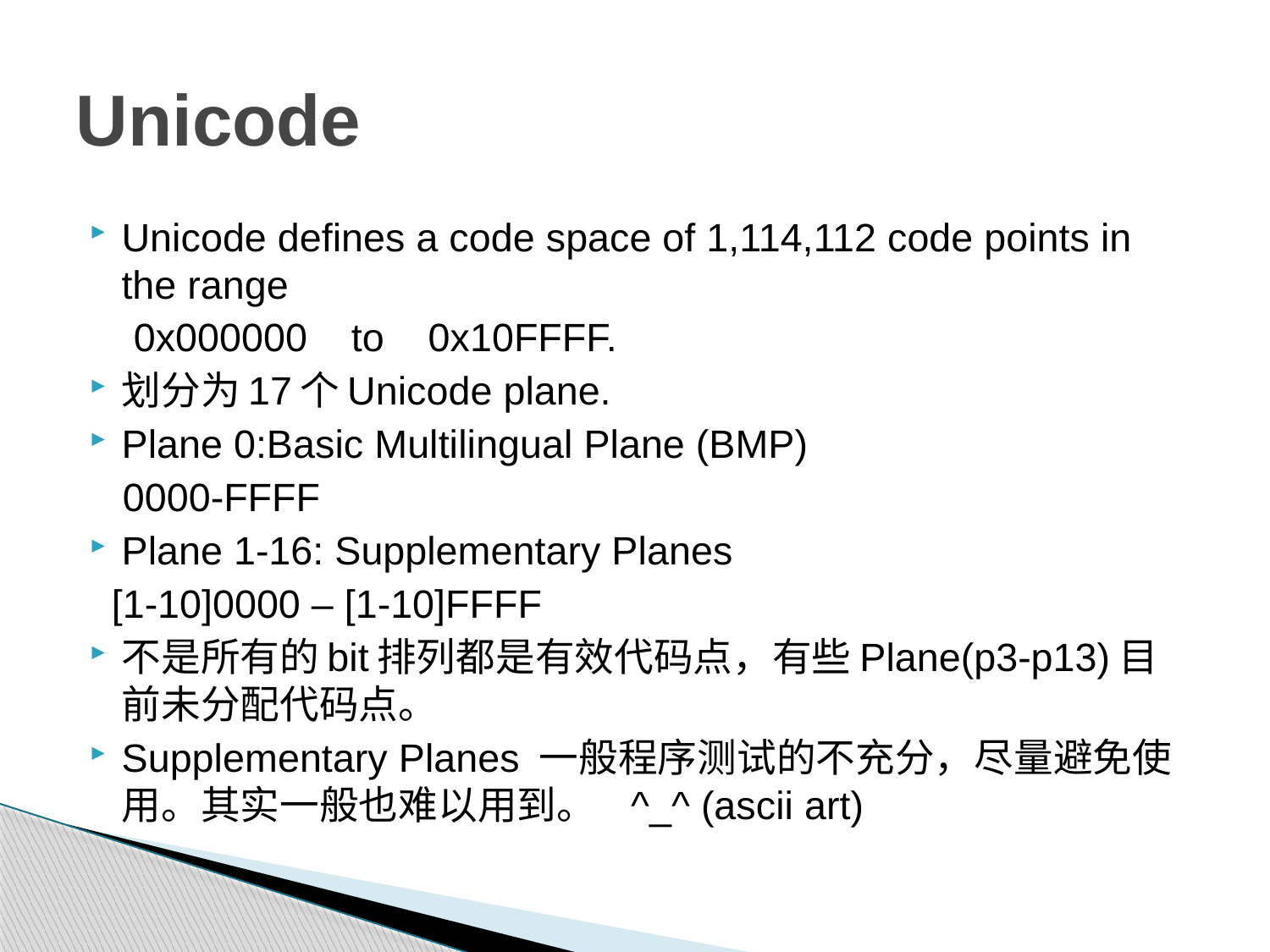

# Unicode
Unicode defines a code space of 1,114,112 code points in the range
    0x000000    to    0x10FFFF.
划分为17个Unicode plane.
Plane 0:Basic Multilingual Plane (BMP)
   0000-FFFF
Plane 1-16: Supplementary Planes
  [1-10]0000 – [1-10]FFFF
不是所有的bit排列都是有效代码点，有些Plane(p3-p13)目前未分配代码点。
Supplementary Planes 一般程序测试的不充分，尽量避免使用。其实一般也难以用到。   ^_^ (ascii art)